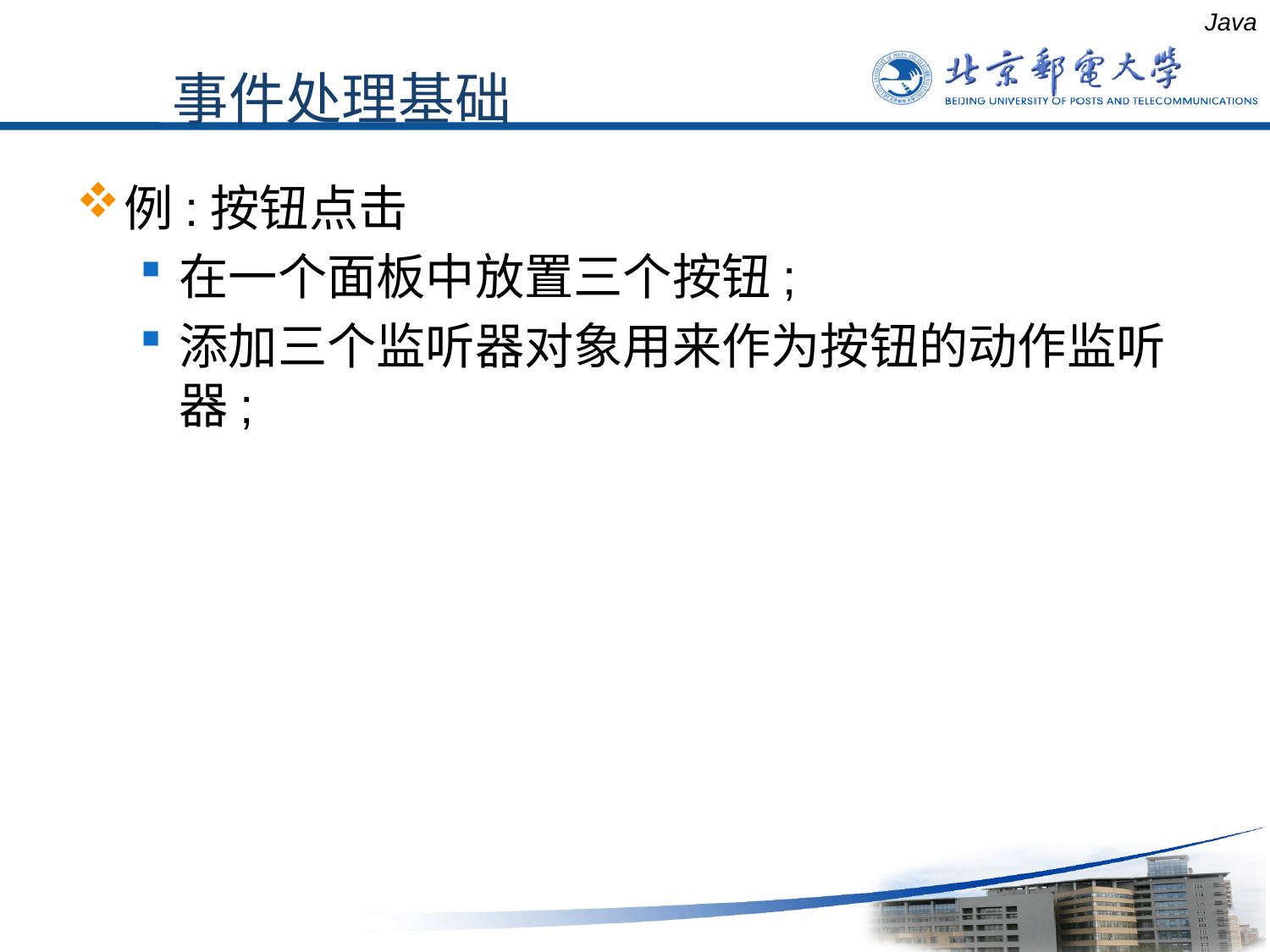

Java
事件处理基础
例:按钮点击
在一个面板中放置三个按钮;
添加三个监听器对象用来作为按钮的动作监听器;